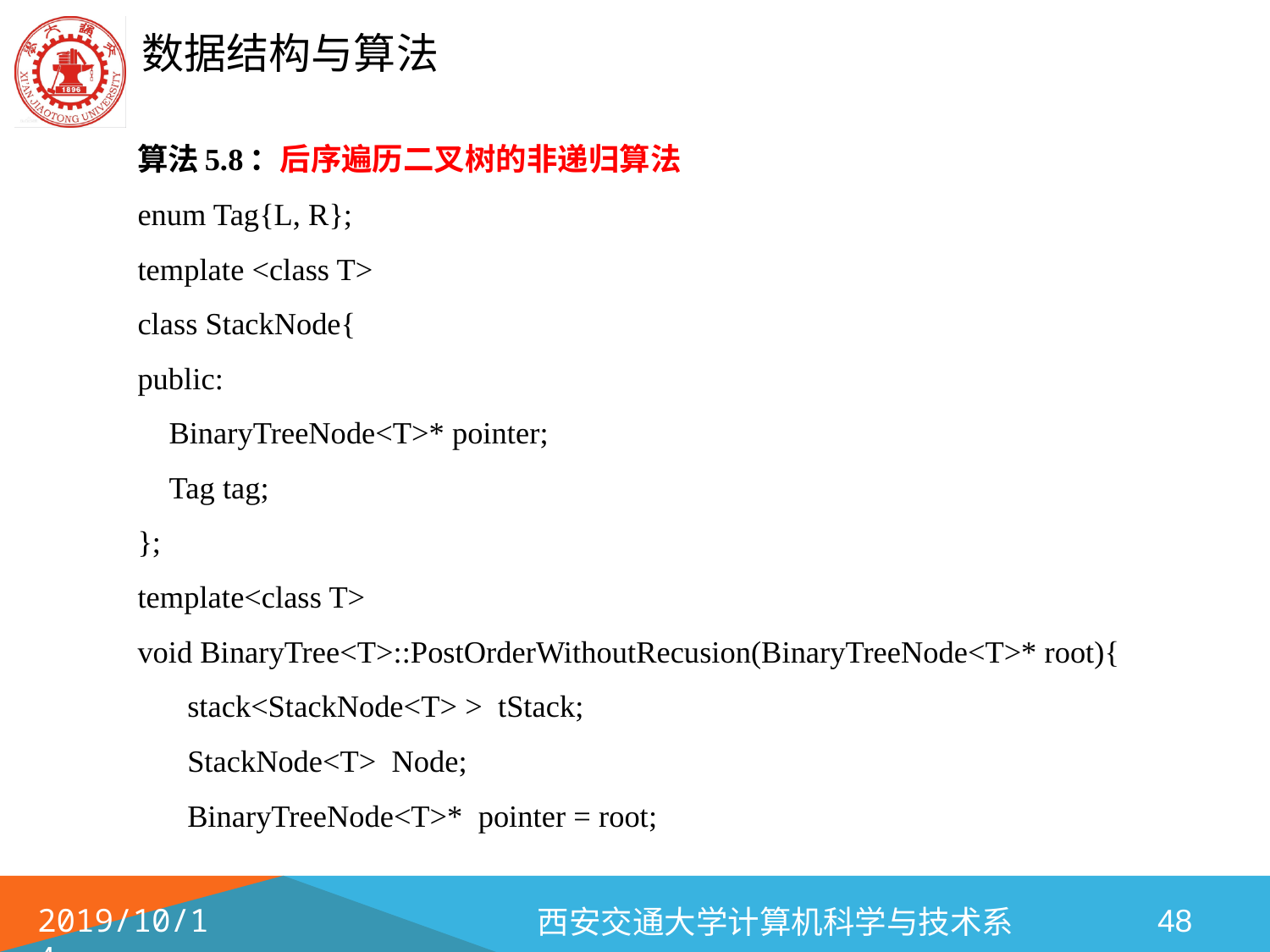

算法5.8：后序遍历二叉树的非递归算法
enum Tag{L, R};
template <class T>
class StackNode{
public:
    BinaryTreeNode<T>* pointer;
    Tag tag;
};
template<class T>
void BinaryTree<T>::PostOrderWithoutRecusion(BinaryTreeNode<T>* root){
	stack<StackNode<T> >  tStack;
	StackNode<T>  Node;
	BinaryTreeNode<T>*  pointer = root;